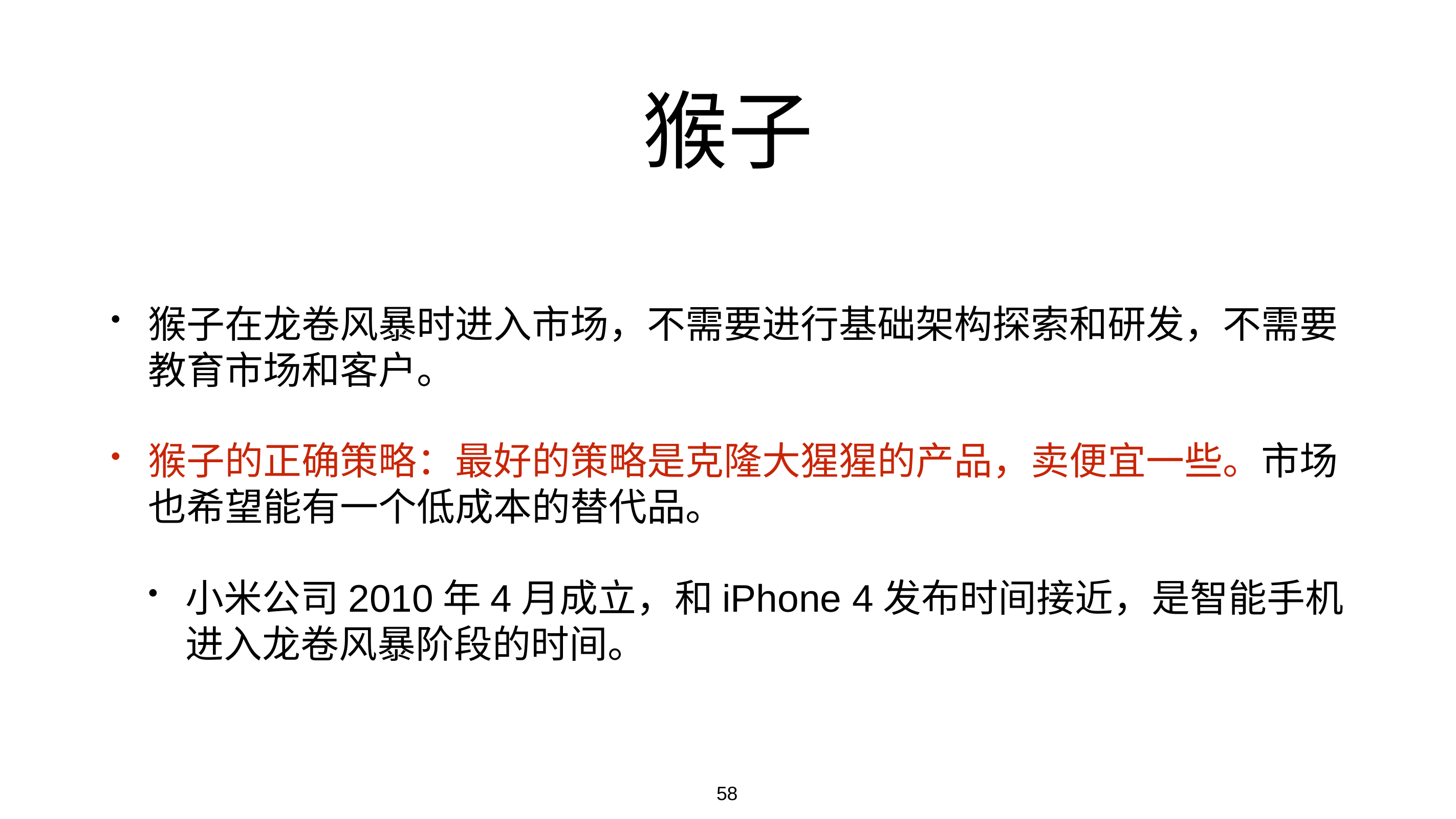

# 猴子
猴子在龙卷风暴时进入市场，不需要进行基础架构探索和研发，不需要教育市场和客户。
猴子的正确策略：最好的策略是克隆大猩猩的产品，卖便宜一些。市场也希望能有一个低成本的替代品。
小米公司2010年4月成立，和iPhone 4发布时间接近，是智能手机进入龙卷风暴阶段的时间。
58